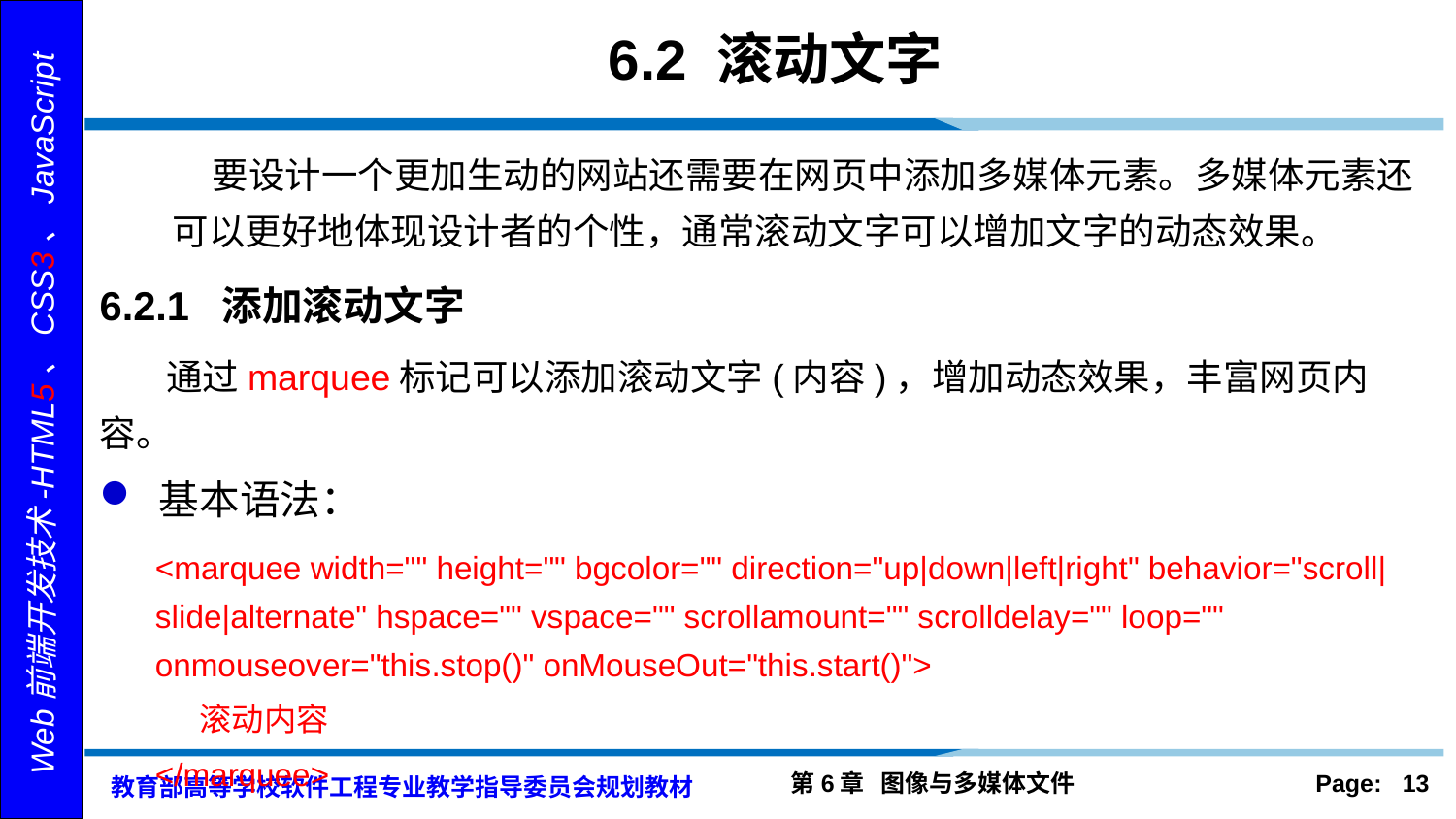

# 6.2 滚动文字
       要设计一个更加生动的网站还需要在网页中添加多媒体元素。多媒体元素还可以更好地体现设计者的个性，通常滚动文字可以增加文字的动态效果。
6.2.1  添加滚动文字
       通过marquee标记可以添加滚动文字(内容)，增加动态效果，丰富网页内容。
 基本语法：
<marquee width="" height="" bgcolor="" direction="up|down|left|right" behavior="scroll|slide|alternate" hspace="" vspace="" scrollamount="" scrolldelay="" loop="" onmouseover="this.stop()" onMouseOut="this.start()">
     滚动内容
</marquee>